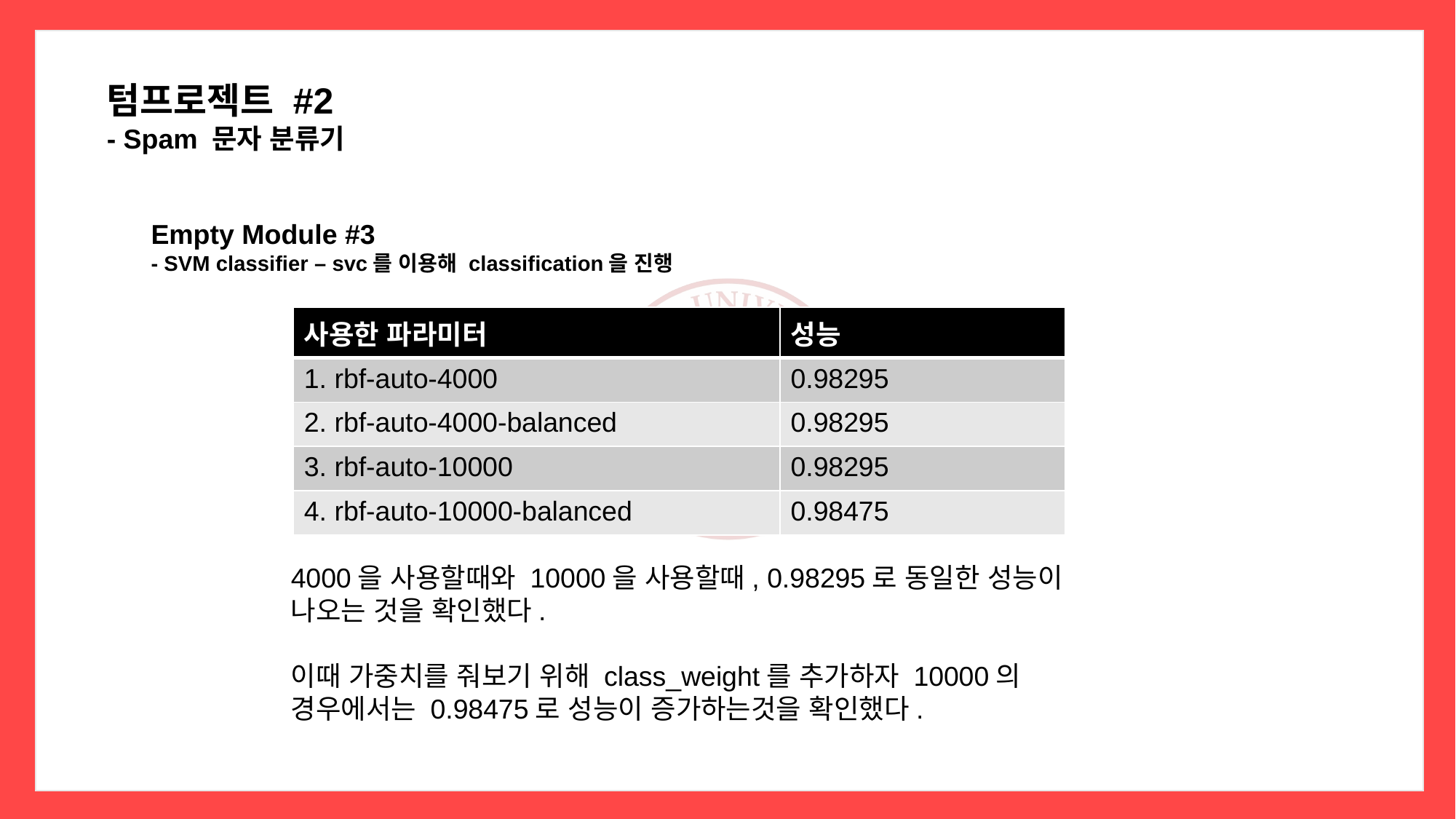

텀프로젝트 #2
- Spam 문자 분류기
Empty Module #3
- SVM classifier – svc를 이용해 classification을 진행

| 사용한 파라미터 | 성능 |
| --- | --- |
| 1. rbf-auto-4000 | 0.98295 |
| 2. rbf-auto-4000-balanced | 0.98295 |
| 3. rbf-auto-10000 | 0.98295 |
| 4. rbf-auto-10000-balanced | 0.98475 |
4000을 사용할때와 10000을 사용할때, 0.98295로 동일한 성능이 나오는 것을 확인했다.

이때 가중치를 줘보기 위해 class_weight를 추가하자 10000의 경우에서는 0.98475로 성능이 증가하는것을 확인했다.